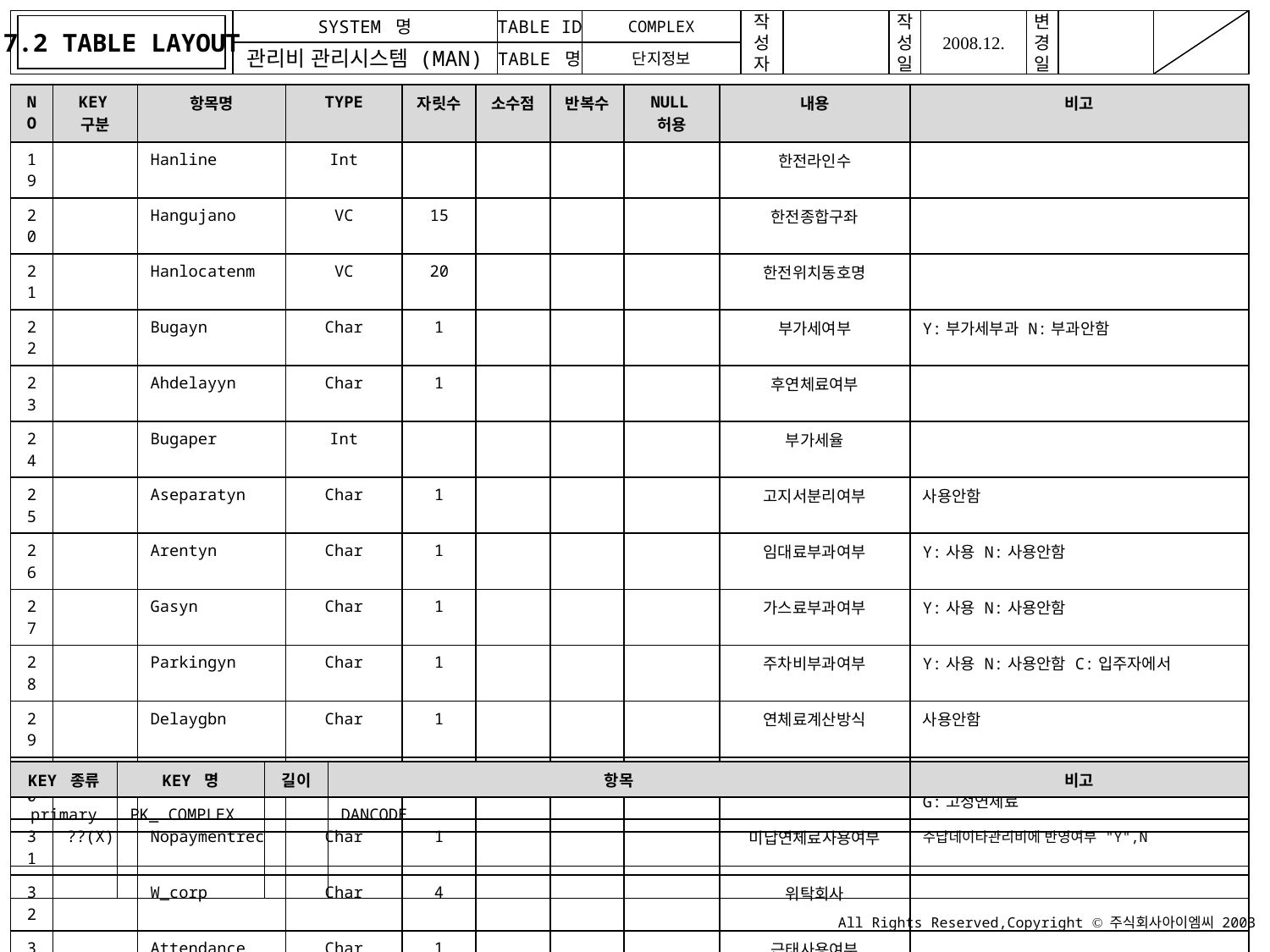

7.2 TABLE LAYOUT
COMPLEX
단지정보
| NO | KEY구분 | 항목명 | TYPE | 자릿수 | 소수점 | 반복수 | NULL허용 | 내용 | 비고 |
| --- | --- | --- | --- | --- | --- | --- | --- | --- | --- |
| 19 |  | Hanline | Int |  |  |  |  | 한전라인수 |  |
| 20 |  | Hangujano | VC | 15 |  |  |  | 한전종합구좌 |  |
| 21 |  | Hanlocatenm | VC | 20 |  |  |  | 한전위치동호명 |  |
| 22 |  | Bugayn | Char | 1 |  |  |  | 부가세여부 | Y:부가세부과 N:부과안함 |
| 23 |  | Ahdelayyn | Char | 1 |  |  |  | 후연체료여부 |  |
| 24 |  | Bugaper | Int |  |  |  |  | 부가세율 |  |
| 25 |  | Aseparatyn | Char | 1 |  |  |  | 고지서분리여부 | 사용안함 |
| 26 |  | Arentyn | Char | 1 |  |  |  | 임대료부과여부 | Y:사용 N:사용안함 |
| 27 |  | Gasyn | Char | 1 |  |  |  | 가스료부과여부 | Y:사용 N:사용안함 |
| 28 |  | Parkingyn | Char | 1 |  |  |  | 주차비부과여부 | Y:사용 N:사용안함 C:입주자에서 |
| 29 |  | Delaygbn | Char | 1 |  |  |  | 연체료계산방식 | 사용안함 |
| 30 |  | Ahdelayrec | Char | 1 |  |  |  | 후연체료구분 | H:합산연체료Y:개별연체료N:연체계산안함 G:고정연체료 |
| 31 | ??(X) | Nopaymentrec | Char | 1 |  |  |  | 미납연체료사용여부 | 수납데이타관리비에 반영여부 "Y",N |
| 32 |  | W\_corp | Char | 4 |  |  |  | 위탁회사 |  |
| 33 |  | Attendance | Char | 1 |  |  |  | 근태사용여부 |  |
| 34 |  | Agojimoney | Char | 1 |  |  |  | 당월소계끝전처리 |  |
| 35 |  | Adelaymoney | Char | 1 |  |  |  | 연체료끝전 | 2.전단위절사 3.전단위절상 4.전단위반올림 |
| 36 |  | Ahdelaymoney | Char | 1 |  |  |  | 후연체료끝전 | 5.원단위절사 6 .원단위절상 7.원단위반올림 |
| KEY 종류 | KEY 명 | 길이 | 항목 | 비고 |
| --- | --- | --- | --- | --- |
| primary | PK\_ COMPLEX |  | DANCODE |  |
|  |  |  |  |  |
|  |  |  |  |  |